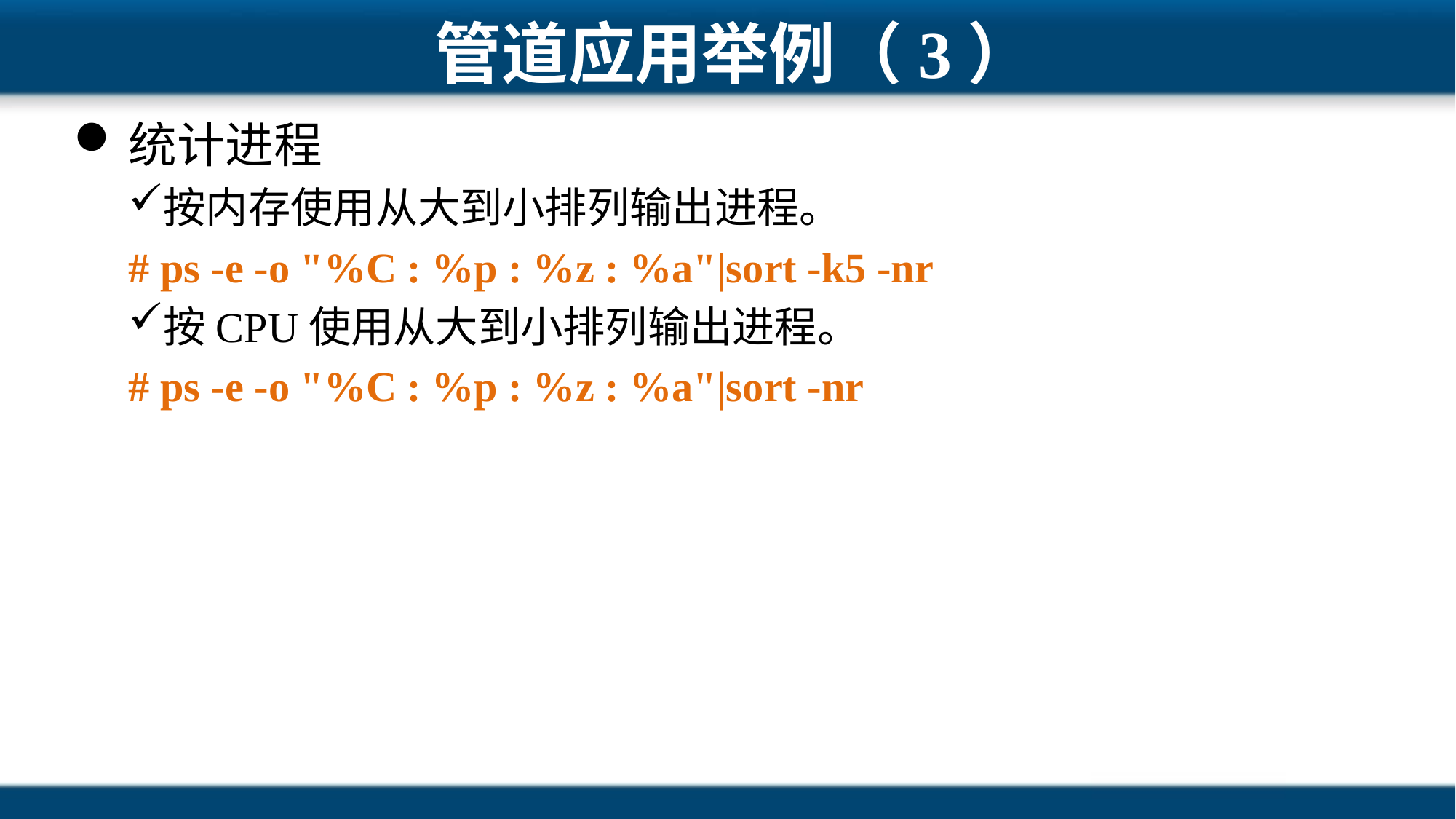

# 管道应用举例（3）
统计进程
按内存使用从大到小排列输出进程。
# ps -e -o "%C : %p : %z : %a"|sort -k5 -nr
按CPU使用从大到小排列输出进程。
# ps -e -o "%C : %p : %z : %a"|sort -nr